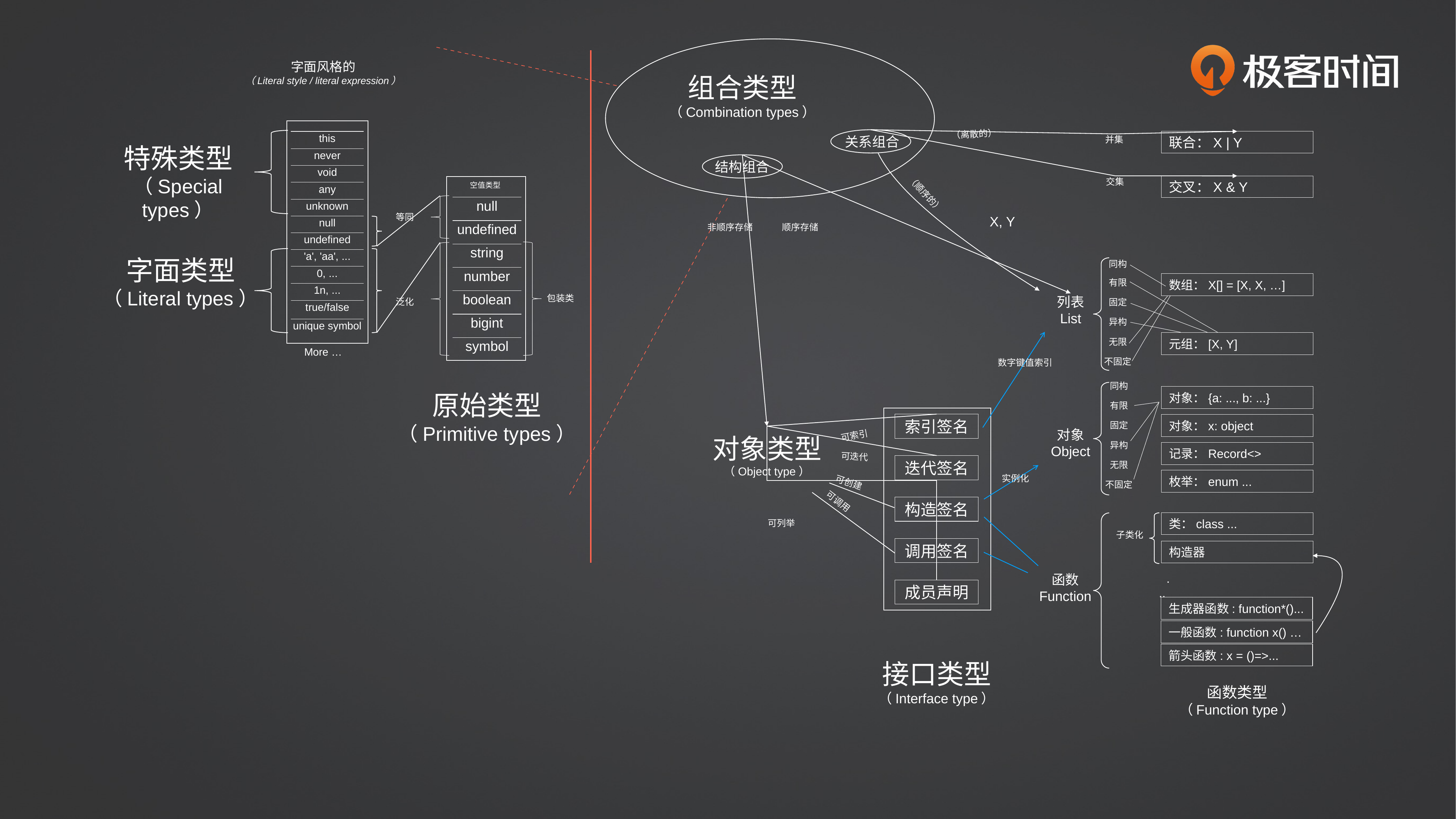

字面风格的
（Literal style / literal expression）

特殊类型
（Special types）
this
never
void

空值类型
any

null
unknown
等同

null
undefined
undefined

字面类型
（Literal types）

string
'a', 'aa', ...
0, ...
number
1n, ...
包装类
泛化
boolean
true/false
bigint
unique symbol
symbol
More …
原始类型
（Primitive types）
组合类型
（Combination types）
（离散的）

联合：X | Y
关系组合
并集

结构组合
交集
交叉：X & Y
（顺序的）

X, Y
非顺序存储
顺序存储

同构

数组：X[] = [X, X, …]
有限

列表
List

固定

异构

数字键值索引
元组：[X, Y]
无限
不固定
同构

对象：{a: ..., b: ...}
有限

对象：x: object
固定
异构
记录：Record<>
无限
枚举：enum ...
不固定

索引签名
对象
Object

实例化
对象类型
（Object type）
可索引
可迭代
迭代签名
可创建

可调用
构造签名
类：class ...

可列举
子类化
调用签名
构造器

函数
Function
...
成员声明
生成器函数: function*()...
一般函数: function x() …
箭头函数: x = ()=>...
接口类型
（Interface type）
函数类型
（Function type）